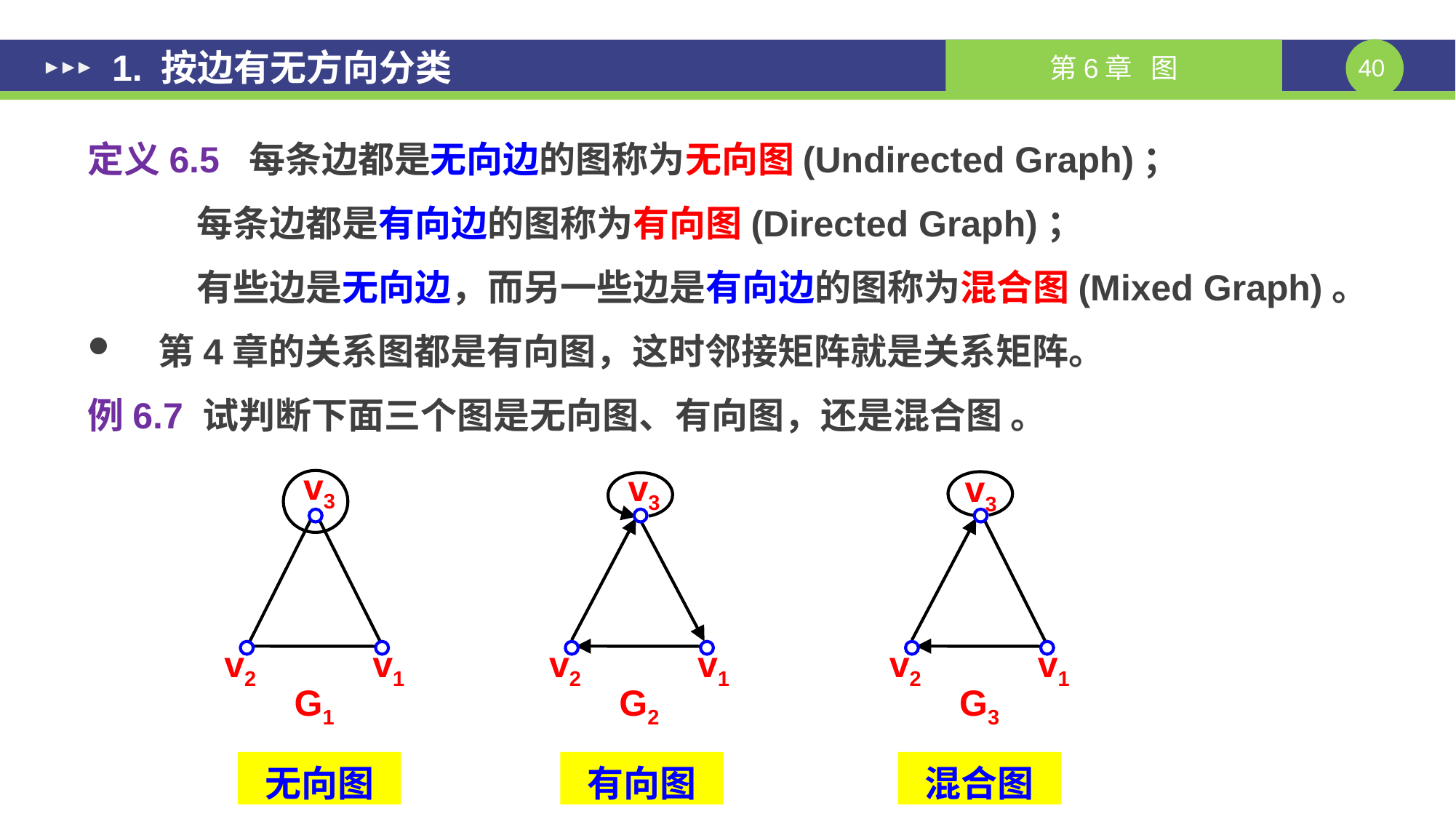

1. 按边有无方向分类
定义6.5  每条边都是无向边的图称为无向图(Undirected Graph)；
	每条边都是有向边的图称为有向图(Directed Graph)；
	有些边是无向边，而另一些边是有向边的图称为混合图(Mixed Graph)。
    第4章的关系图都是有向图，这时邻接矩阵就是关系矩阵。
例6.7 试判断下面三个图是无向图、有向图，还是混合图 。
v3

v2
v1

G1
v3

v2
v1

G2
v3

v2
v1

G3
无向图
有向图
混合图